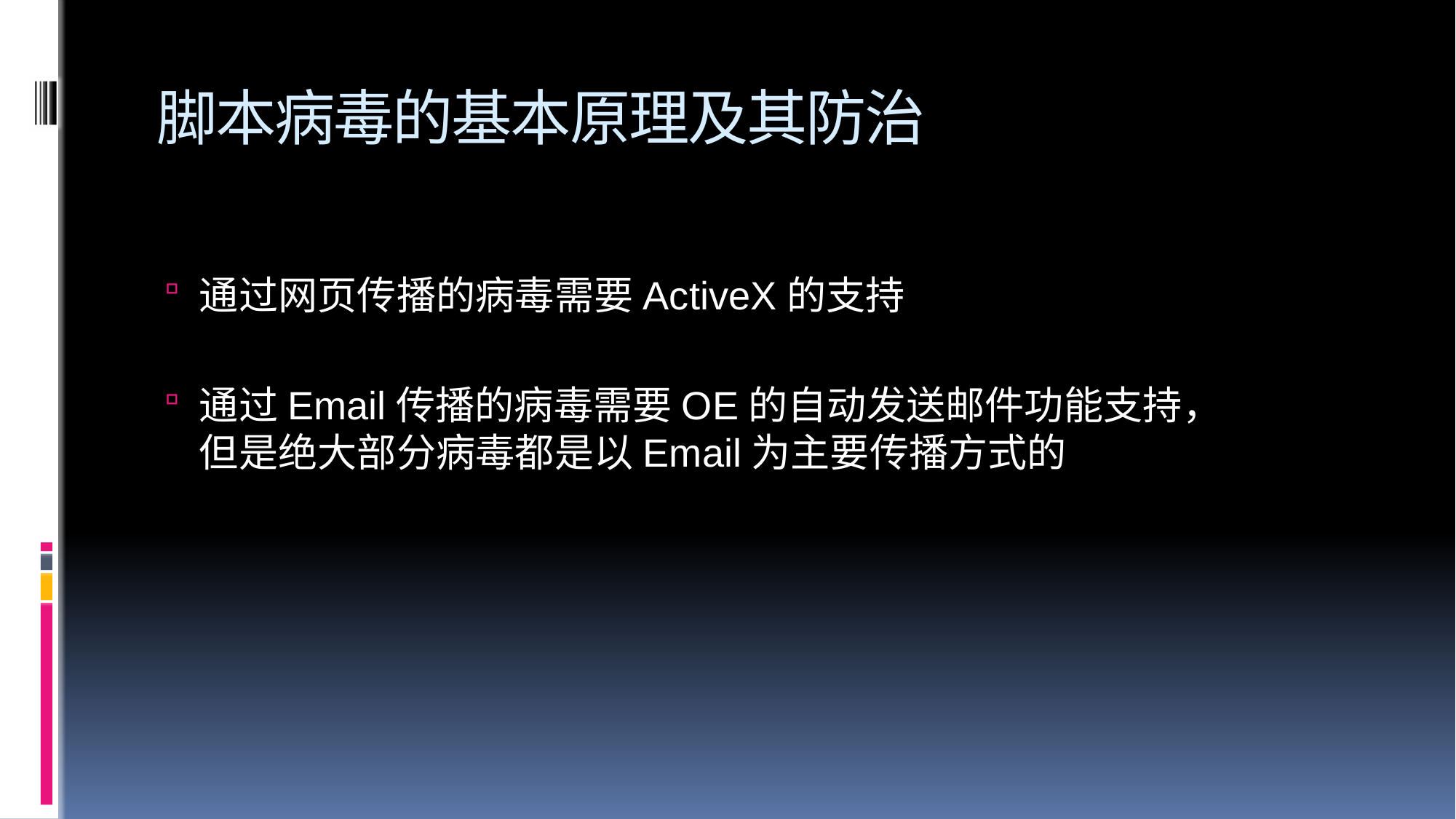

# 脚本病毒的基本原理及其防治
通过网页传播的病毒需要ActiveX的支持

通过Email传播的病毒需要OE的自动发送邮件功能支持，但是绝大部分病毒都是以Email为主要传播方式的